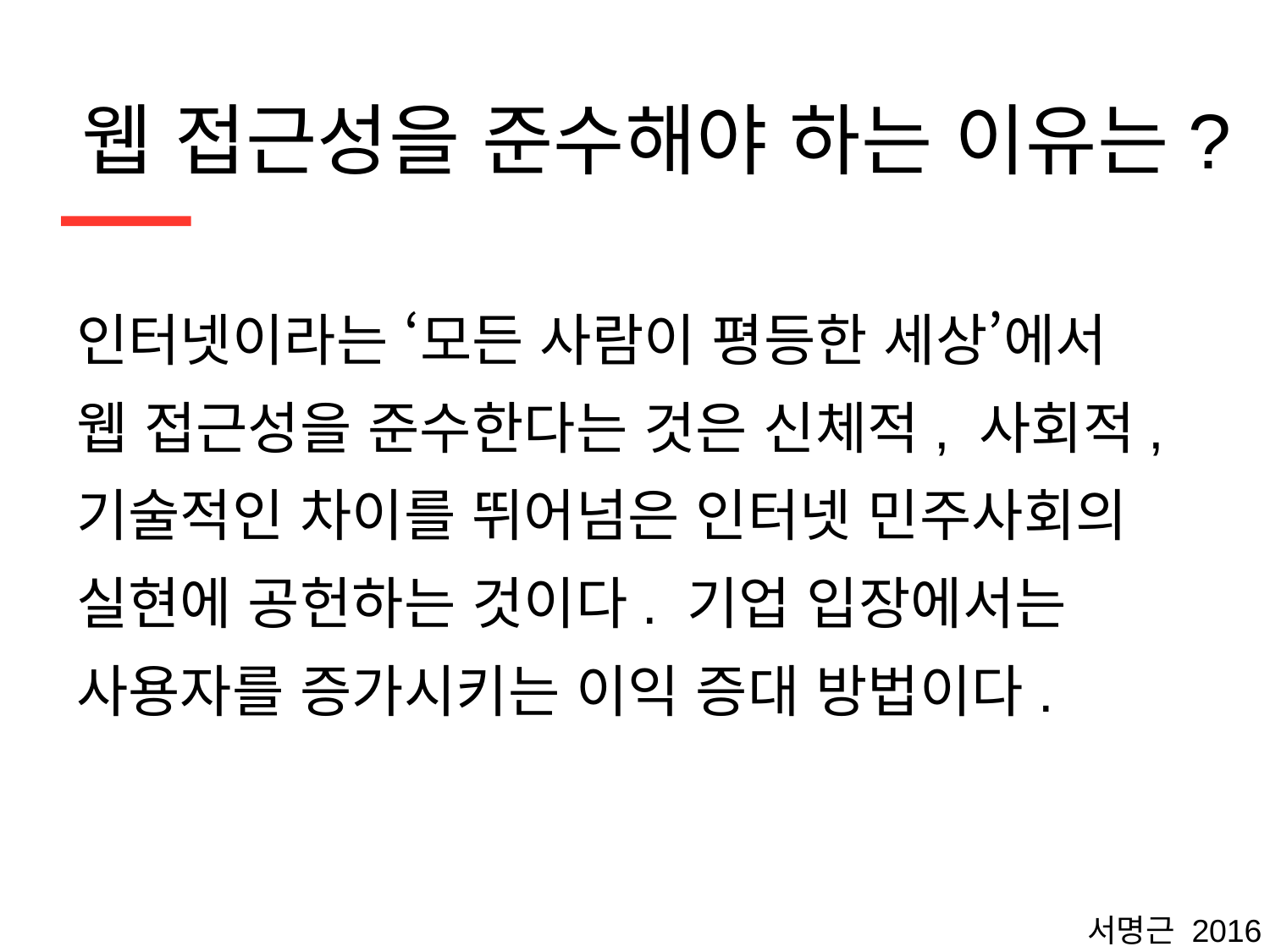

# 웹 접근성을 준수해야 하는 이유는?

인터넷이라는 ‘모든 사람이 평등한 세상’에서
웹 접근성을 준수한다는 것은 신체적, 사회적,
기술적인 차이를 뛰어넘은 인터넷 민주사회의 실현에 공헌하는 것이다. 기업 입장에서는
사용자를 증가시키는 이익 증대 방법이다.
서명근 2016